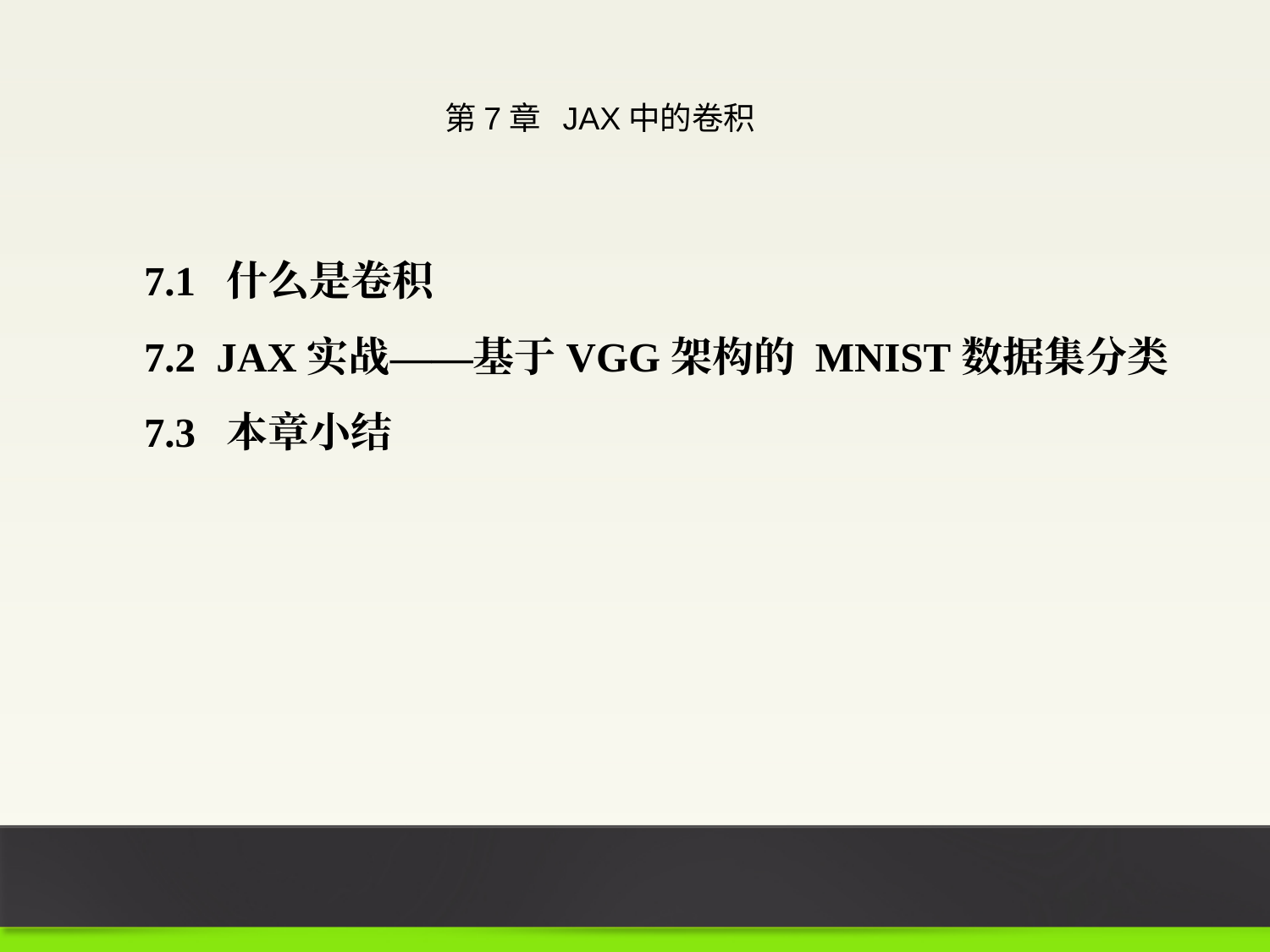

第7章  JAX中的卷积
7.1  什么是卷积
7.2  JAX实战——基于VGG架构的 MNIST数据集分类
7.3  本章小结